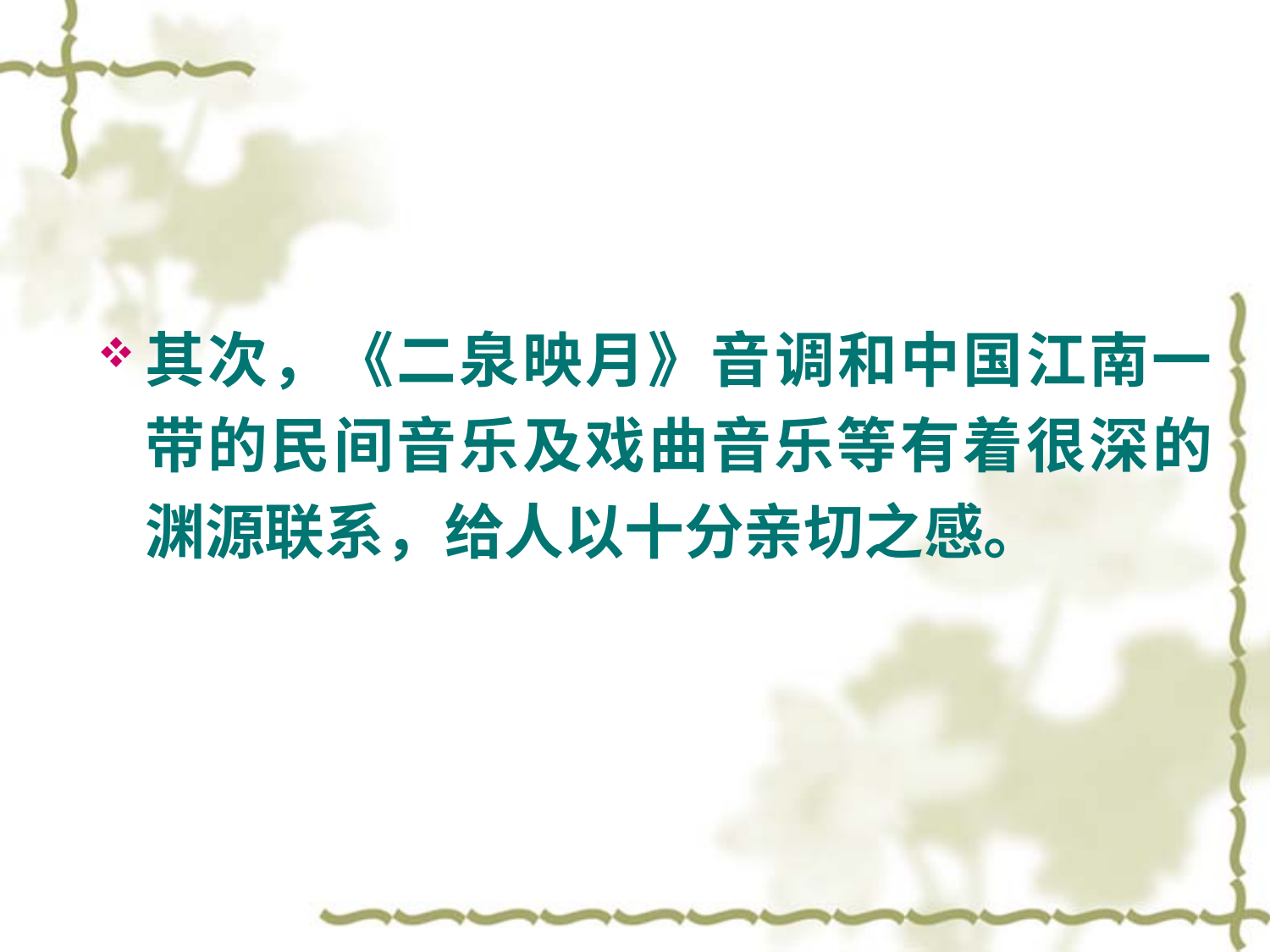

#

其次，《二泉映月》音调和中国江南一带的民间音乐及戏曲音乐等有着很深的渊源联系，给人以十分亲切之感。